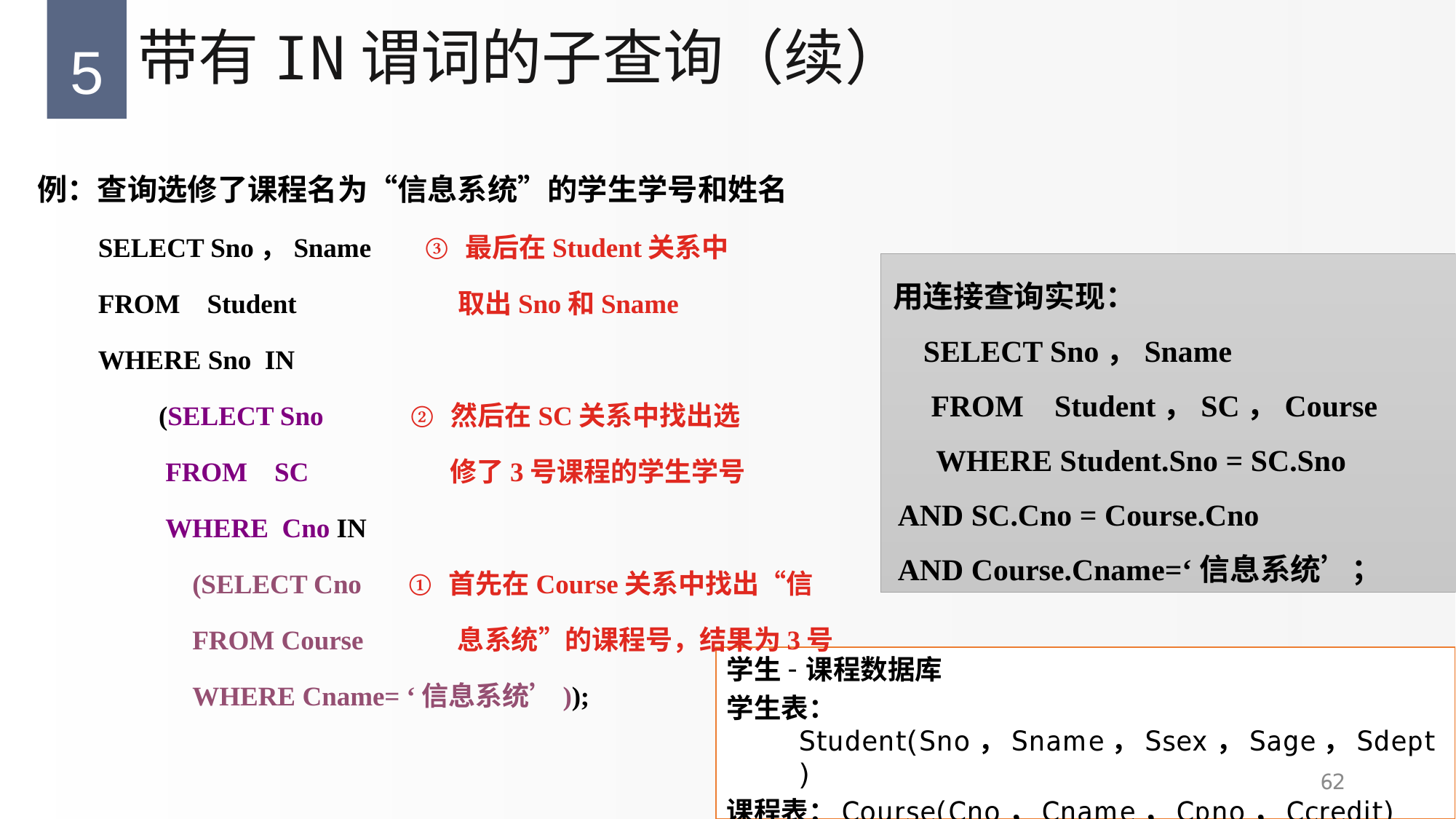

# 带有IN谓词的子查询（续）
例：查询选修了课程名为“信息系统”的学生学号和姓名
 SELECT Sno，Sname        ③ 最后在Student关系中
 FROM    Student                       取出Sno和Sname
 WHERE Sno  IN
          (SELECT Sno             ② 然后在SC关系中找出选
           FROM    SC                    修了3号课程的学生学号
           WHERE  Cno IN
               (SELECT Cno       ① 首先在Course关系中找出“信
               FROM Course             息系统”的课程号，结果为3号
               WHERE Cname= ‘信息系统’));
用连接查询实现：
    SELECT Sno，Sname
     FROM    Student，SC，Course
     WHERE Student.Sno = SC.Sno
AND SC.Cno = Course.Cno
AND Course.Cname=‘信息系统’；
62